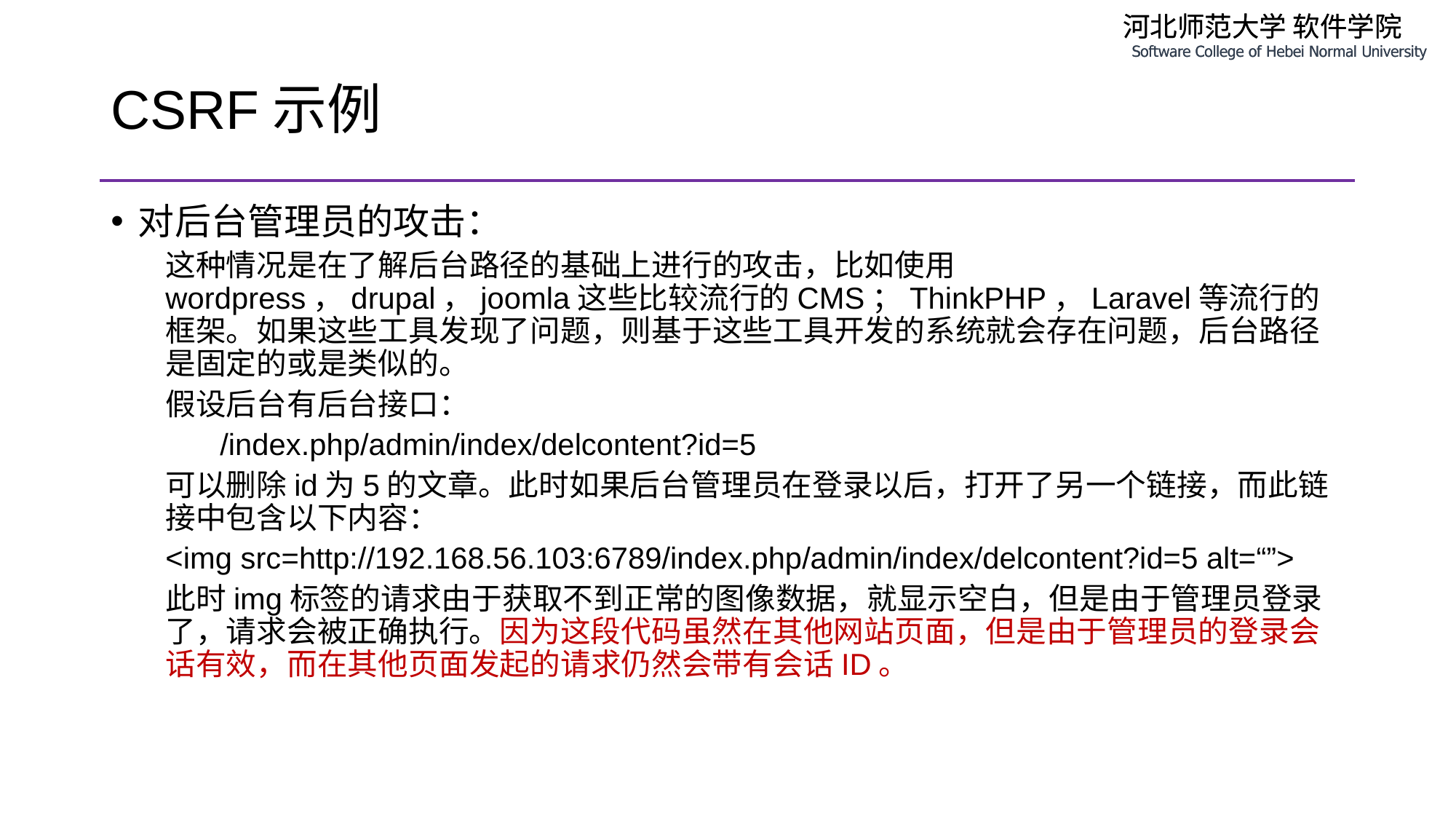

# CSRF示例
对后台管理员的攻击：
这种情况是在了解后台路径的基础上进行的攻击，比如使用wordpress，drupal，joomla这些比较流行的CMS；ThinkPHP，Laravel等流行的框架。如果这些工具发现了问题，则基于这些工具开发的系统就会存在问题，后台路径是固定的或是类似的。
假设后台有后台接口：
/index.php/admin/index/delcontent?id=5
可以删除id为5的文章。此时如果后台管理员在登录以后，打开了另一个链接，而此链接中包含以下内容：
<img src=http://192.168.56.103:6789/index.php/admin/index/delcontent?id=5 alt=“”>
此时img标签的请求由于获取不到正常的图像数据，就显示空白，但是由于管理员登录了，请求会被正确执行。因为这段代码虽然在其他网站页面，但是由于管理员的登录会话有效，而在其他页面发起的请求仍然会带有会话ID。